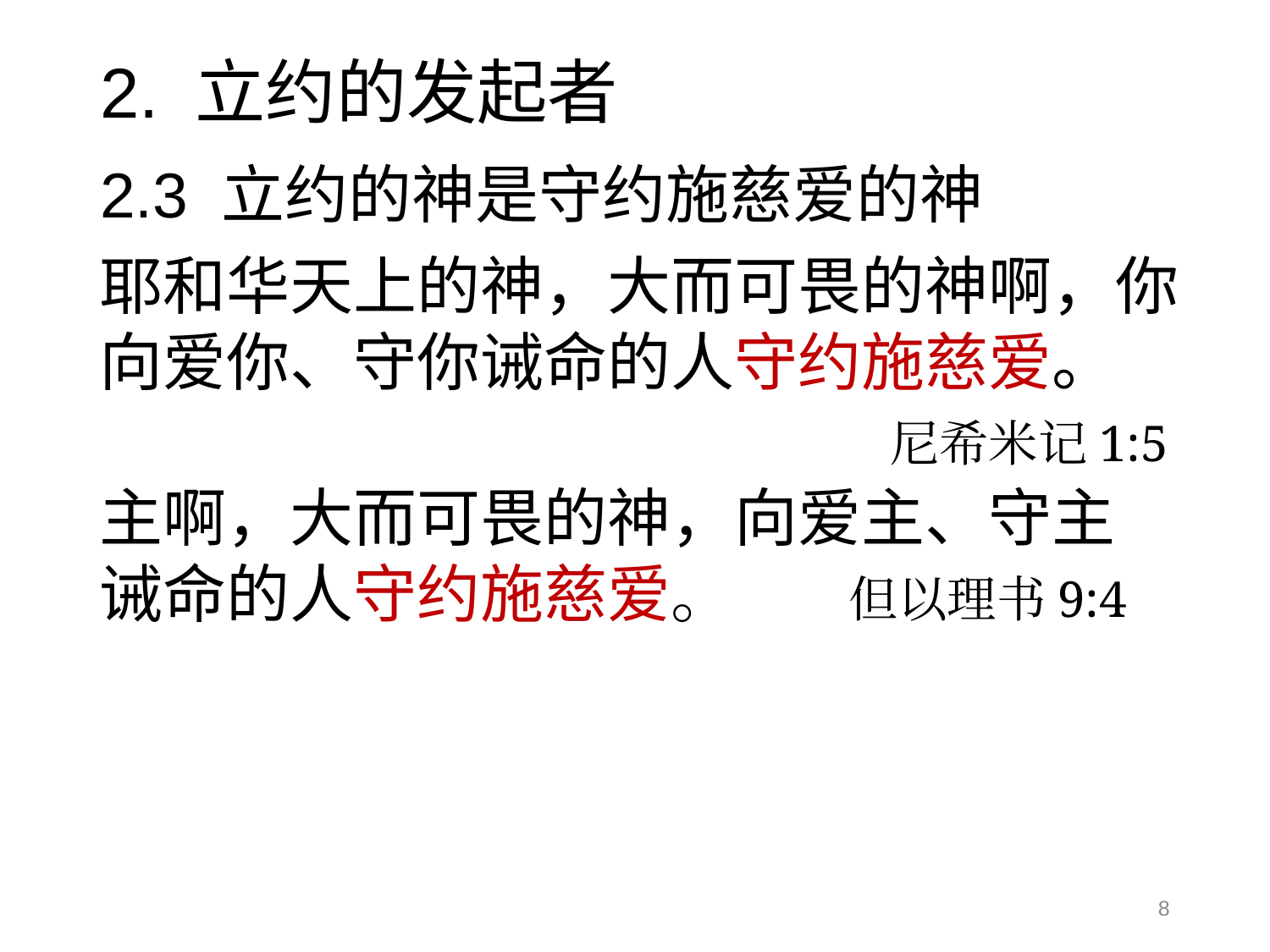

# 2. 立约的发起者
2.3 立约的神是守约施慈爱的神

耶和华天上的神，大而可畏的神啊，你向爱你、守你诫命的人守约施慈爱。
					  	  尼希米记1:5
主啊，大而可畏的神，向爱主、守主诫命的人守约施慈爱。       但以理书9:4
8